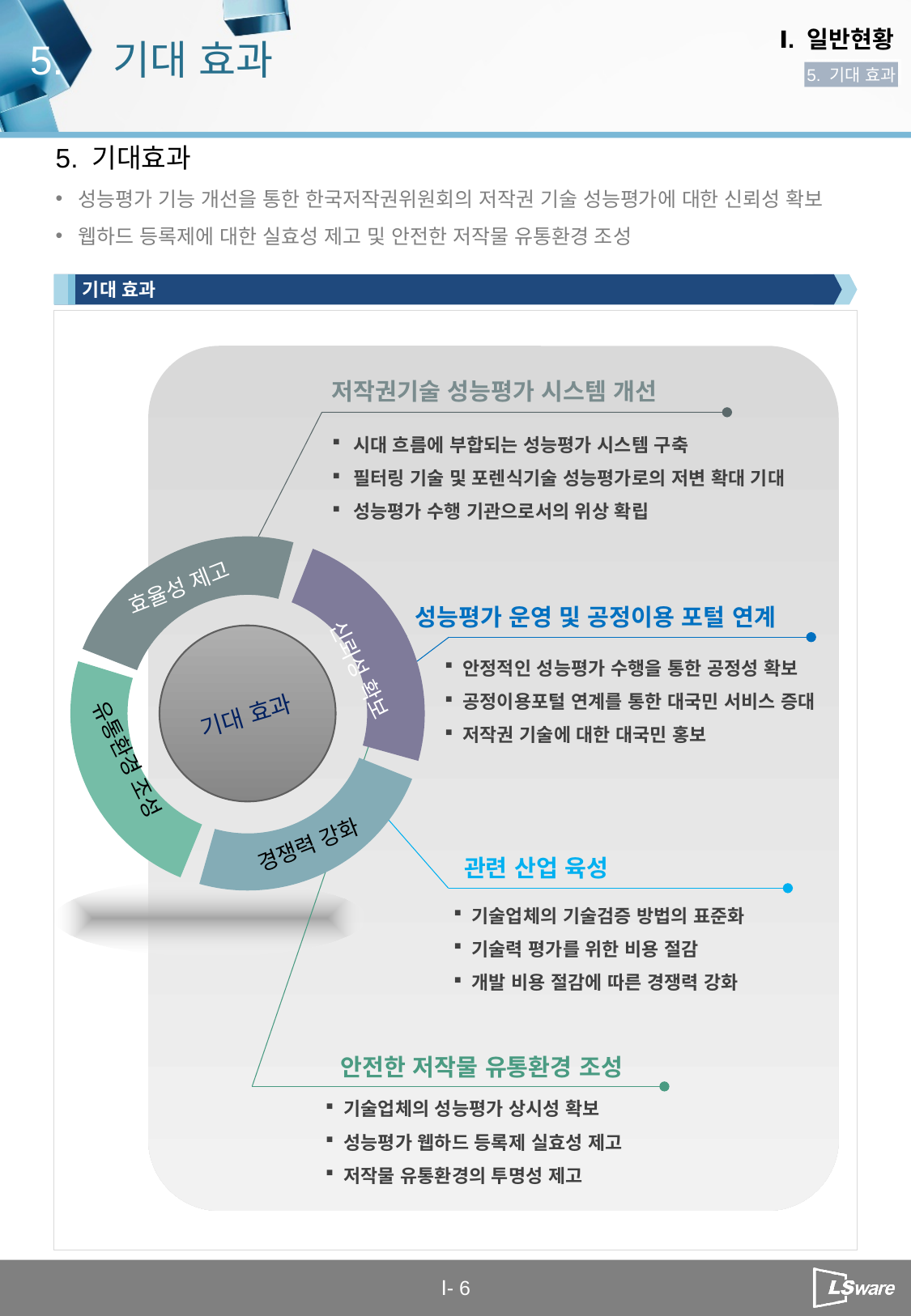

5.
기대 효과
5. 기대 효과
5. 기대효과
성능평가 기능 개선을 통한 한국저작권위원회의 저작권 기술 성능평가에 대한 신뢰성 확보
웹하드 등록제에 대한 실효성 제고 및 안전한 저작물 유통환경 조성

기대 효과

저작권기술 성능평가 시스템 개선

 시대 흐름에 부합되는 성능평가 시스템 구축
 필터링 기술 및 포렌식기술 성능평가로의 저변 확대 기대
 성능평가 수행 기관으로서의 위상 확립

효율성 제고
성능평가 운영 및 공정이용 포털 연계
 안정적인 성능평가 수행을 통한 공정성 확보
 공정이용포털 연계를 통한 대국민 서비스 증대
 저작권 기술에 대한 대국민 홍보
신뢰성 확보
기대 효과
유통환경 조성
경쟁력 강화
관련 산업 육성

 기술업체의 기술검증 방법의 표준화
 기술력 평가를 위한 비용 절감
 개발 비용 절감에 따른 경쟁력 강화
안전한 저작물 유통환경 조성
 기술업체의 성능평가 상시성 확보
 성능평가 웹하드 등록제 실효성 제고
 저작물 유통환경의 투명성 제고